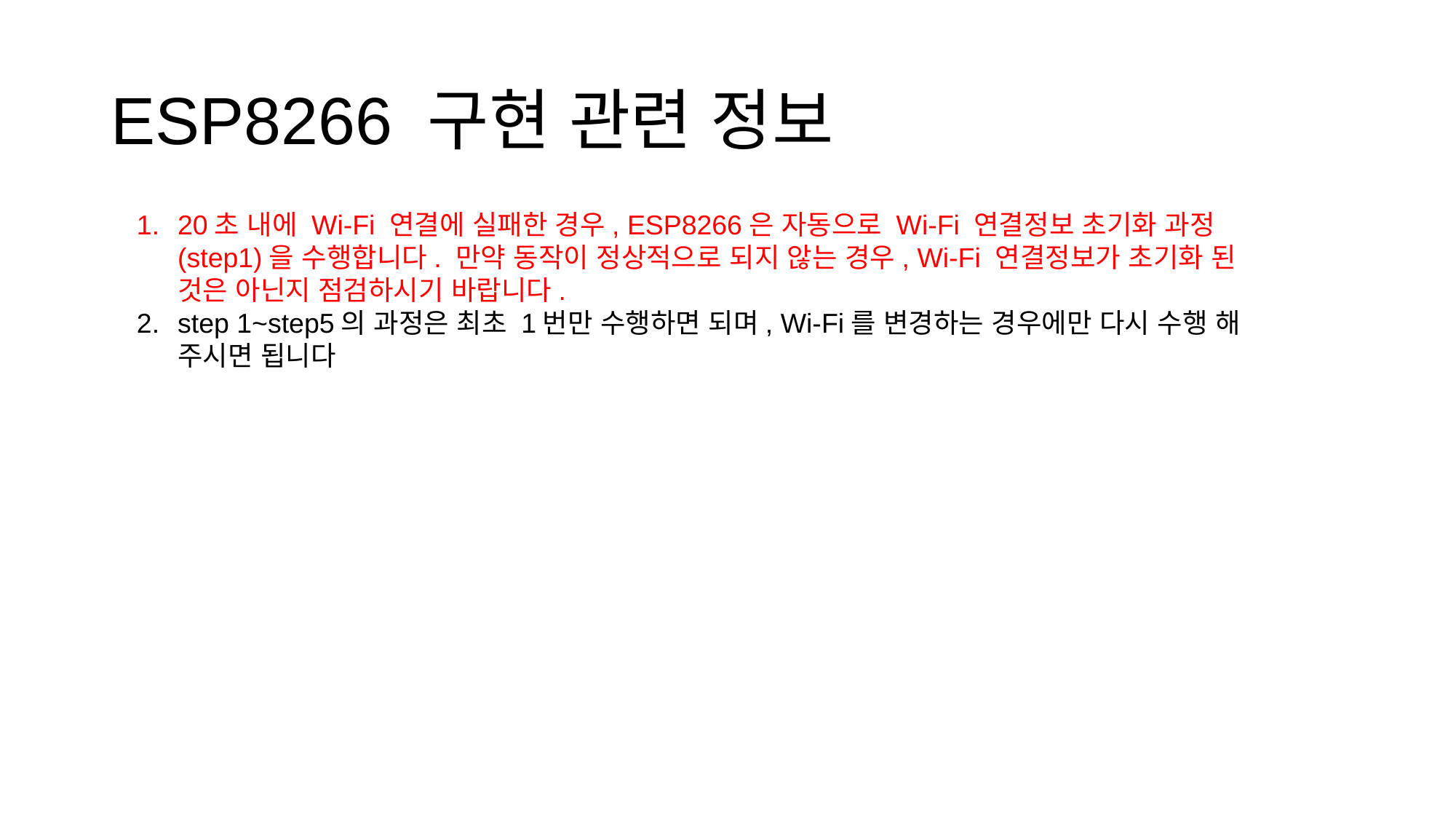

# ESP8266 구현 관련 정보
20초 내에 Wi-Fi 연결에 실패한 경우, ESP8266은 자동으로 Wi-Fi 연결정보 초기화 과정(step1)을 수행합니다. 만약 동작이 정상적으로 되지 않는 경우, Wi-Fi 연결정보가 초기화 된 것은 아닌지 점검하시기 바랍니다.
step 1~step5의 과정은 최초 1번만 수행하면 되며, Wi-Fi를 변경하는 경우에만 다시 수행 해 주시면 됩니다